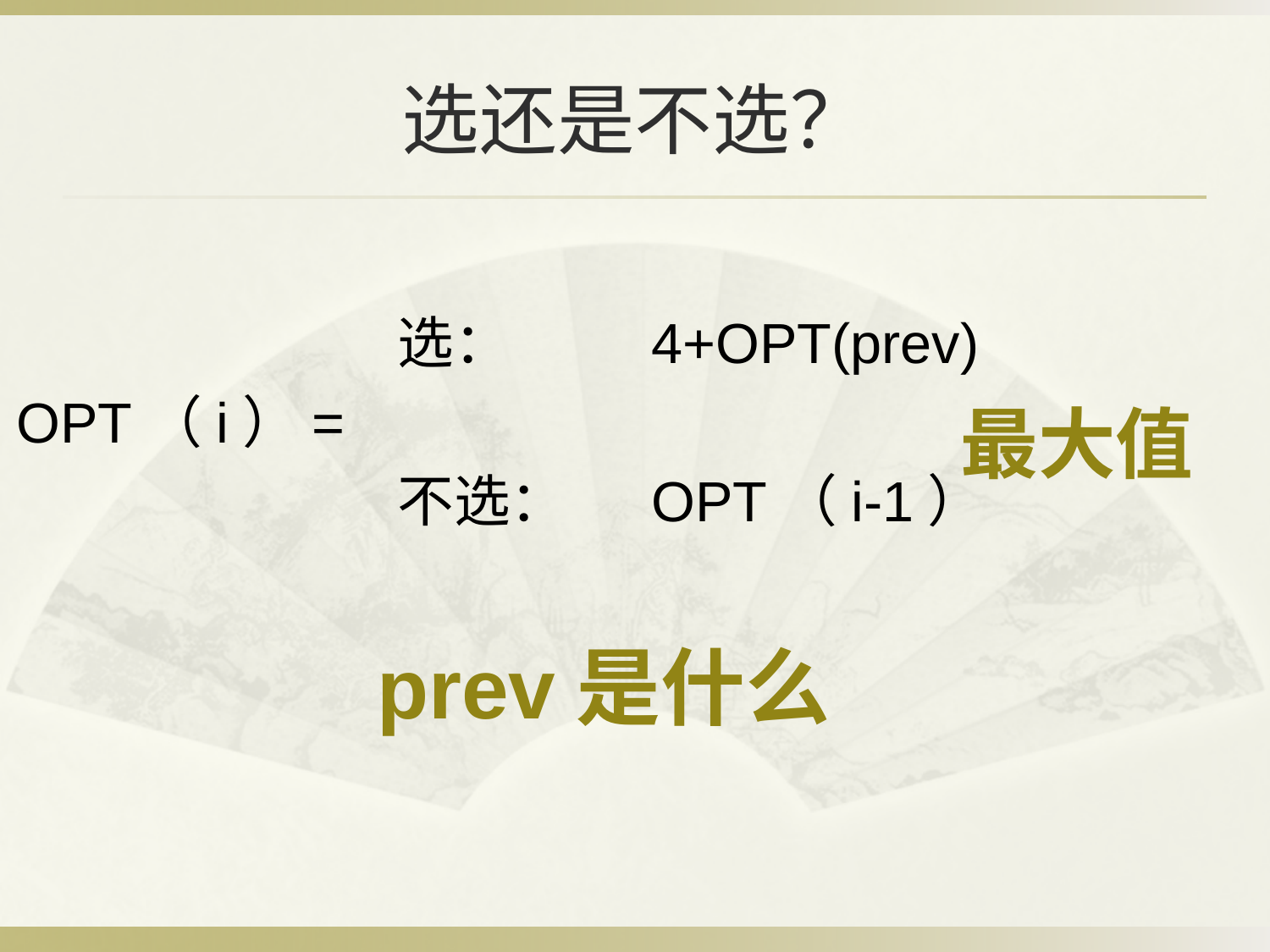

# 选还是不选？

			选：		4+OPT(prev)
OPT（i）=
			不选：	OPT（i-1）

最大值
prev是什么